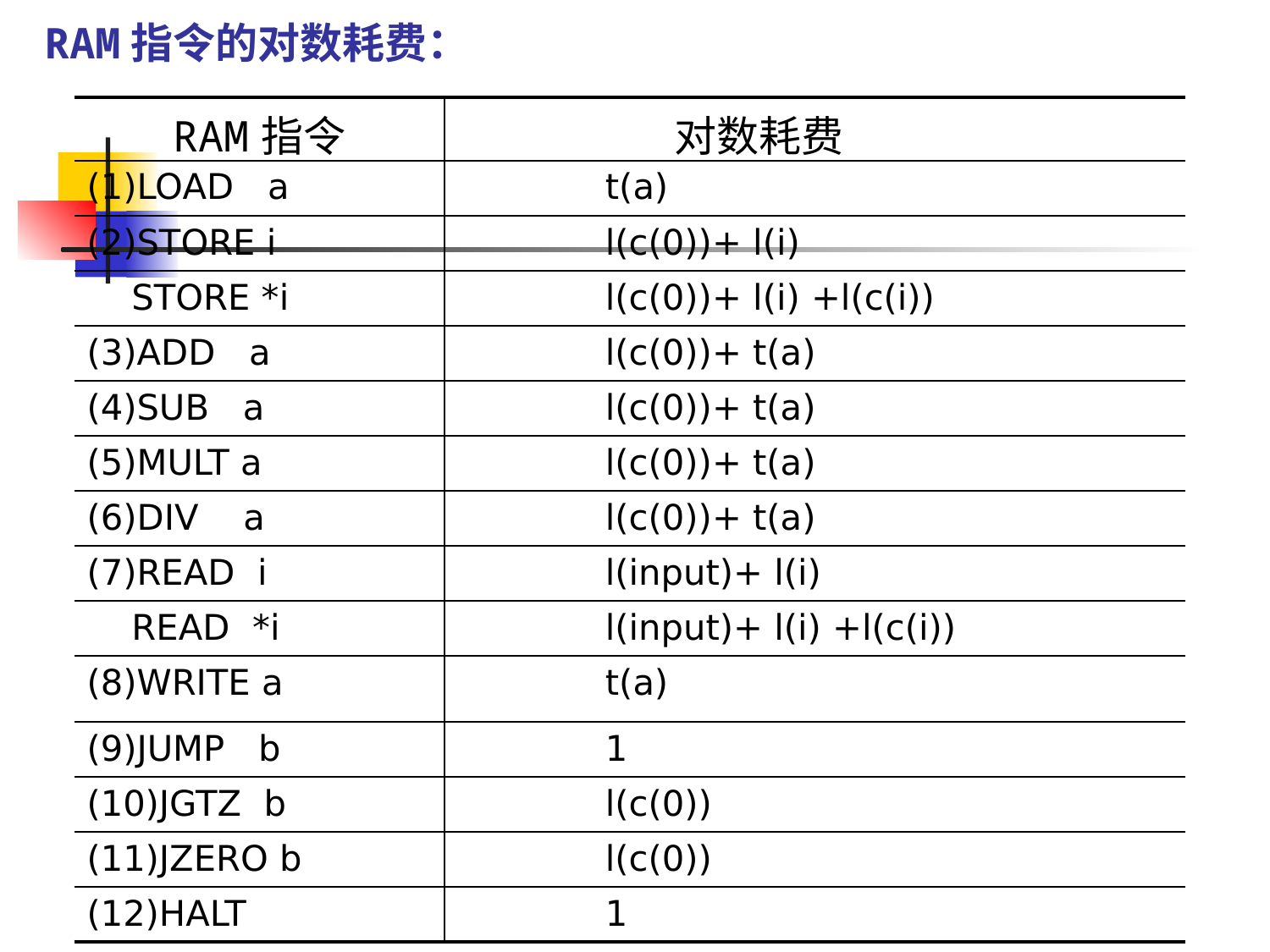

RAM指令的对数耗费：
| RAM指令 |  | 对数耗费 |
| --- | --- | --- |
| (1)LOAD a |  | t(a) |
| (2)STORE i |  | l(c(0))+ l(i) |
| STORE \*i |  | l(c(0))+ l(i) +l(c(i)) |
| (3)ADD a |  | l(c(0))+ t(a) |
| (4)SUB a |  | l(c(0))+ t(a) |
| (5)MULT a |  | l(c(0))+ t(a) |
| (6)DIV a |  | l(c(0))+ t(a) |
| (7)READ i |  | l(input)+ l(i) |
| READ \*i |  | l(input)+ l(i) +l(c(i)) |
| (8)WRITE a |  | t(a) |
| (9)JUMP b |  | 1 |
| (10)JGTZ b |  | l(c(0)) |
| (11)JZERO b |  | l(c(0)) |
| (12)HALT |  | 1 |